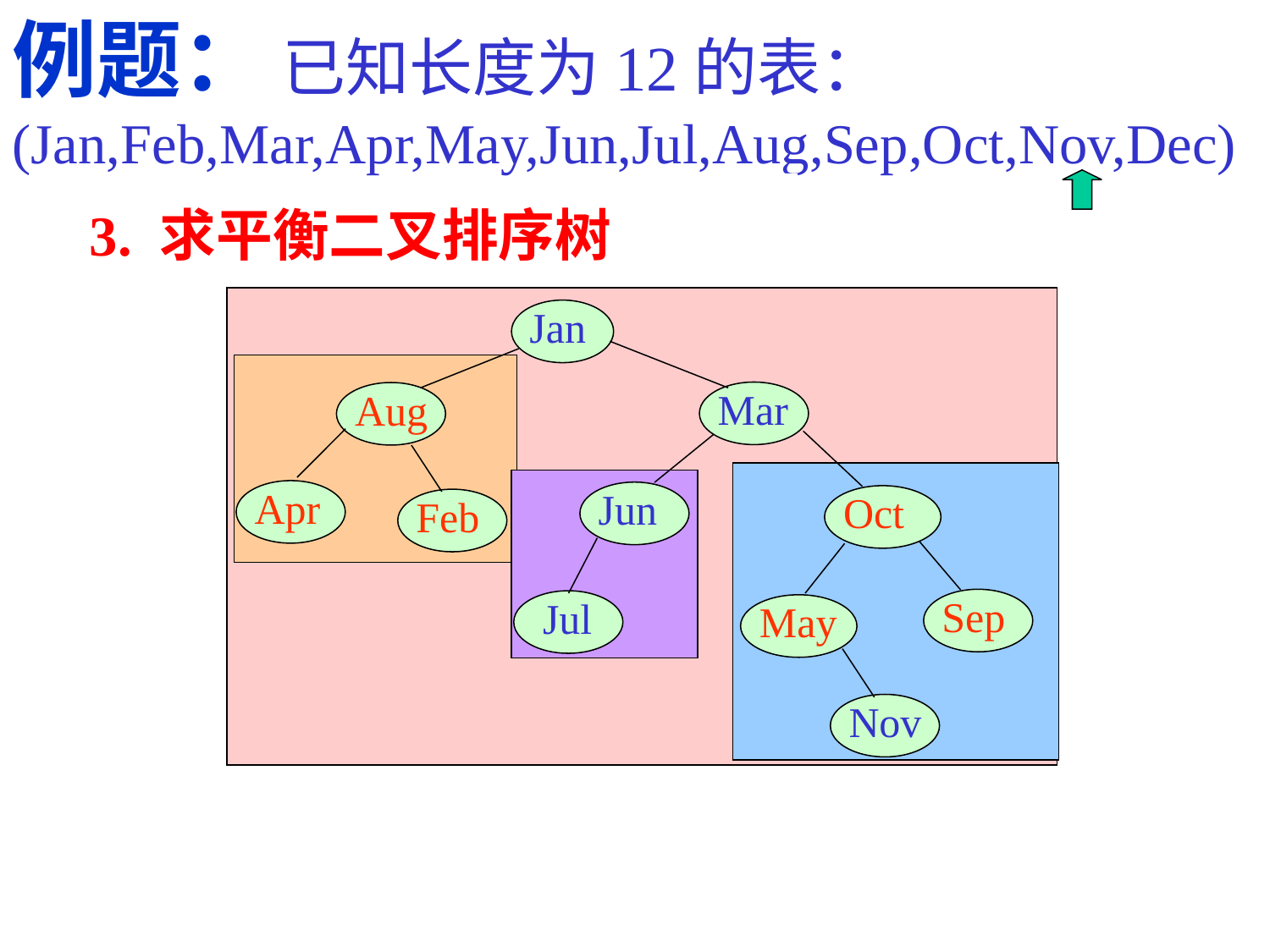

例题： 已知长度为12的表：
(Jan,Feb,Mar,Apr,May,Jun,Jul,Aug,Sep,Oct,Nov,Dec)

3. 求平衡二叉排序树

Jan

Mar

Aug

Apr

Jun

Feb

 Jul

Oct

Sep

May

Nov